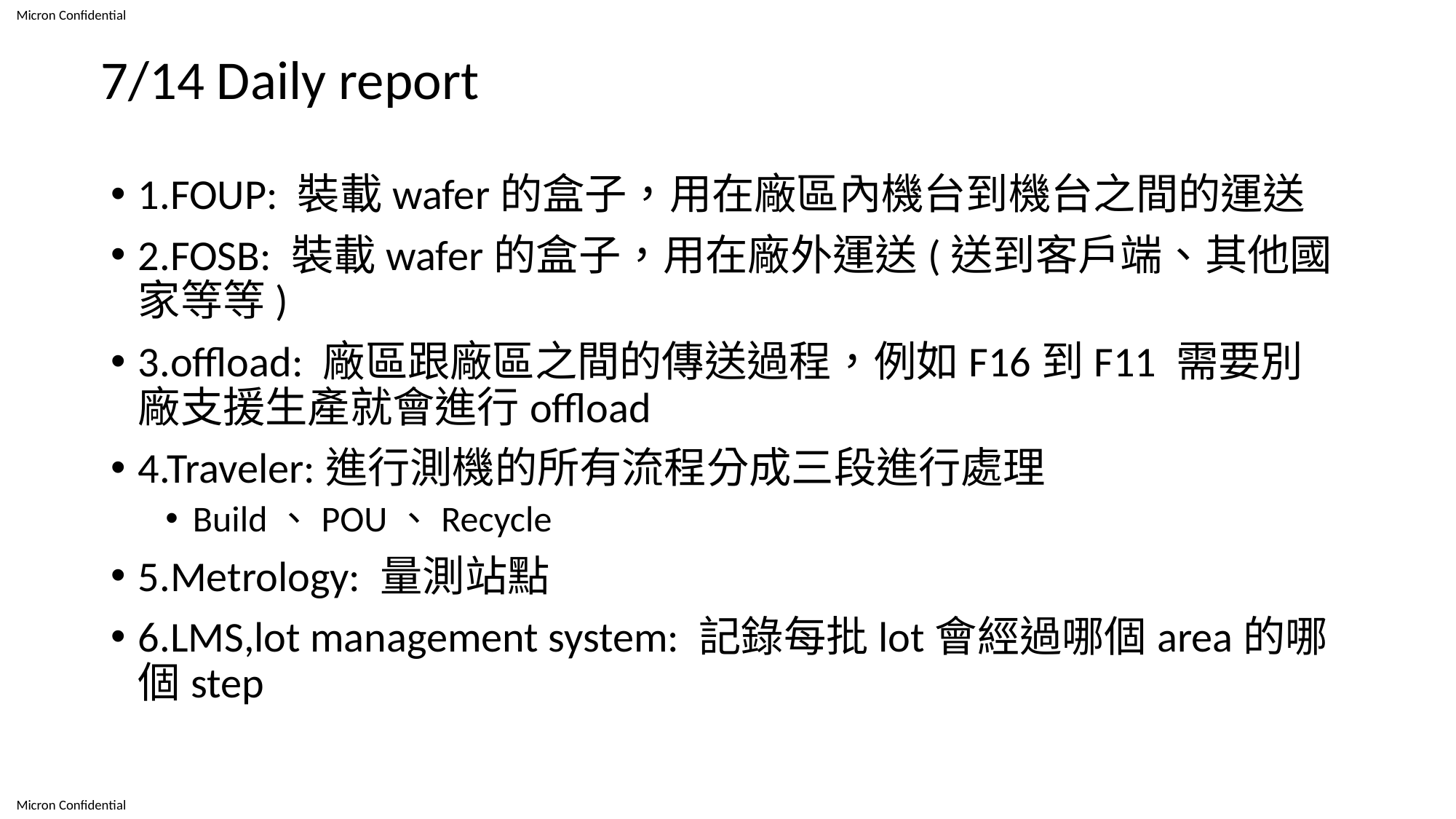

# 7/14 Daily report
1.FOUP: 裝載wafer的盒子，用在廠區內機台到機台之間的運送
2.FOSB: 裝載wafer的盒子，用在廠外運送(送到客戶端、其他國家等等)
3.offload: 廠區跟廠區之間的傳送過程，例如F16到F11 需要別廠支援生產就會進行offload
4.Traveler:進行測機的所有流程分成三段進行處理
Build、POU、Recycle
5.Metrology: 量測站點
6.LMS,lot management system: 記錄每批lot會經過哪個area的哪個step